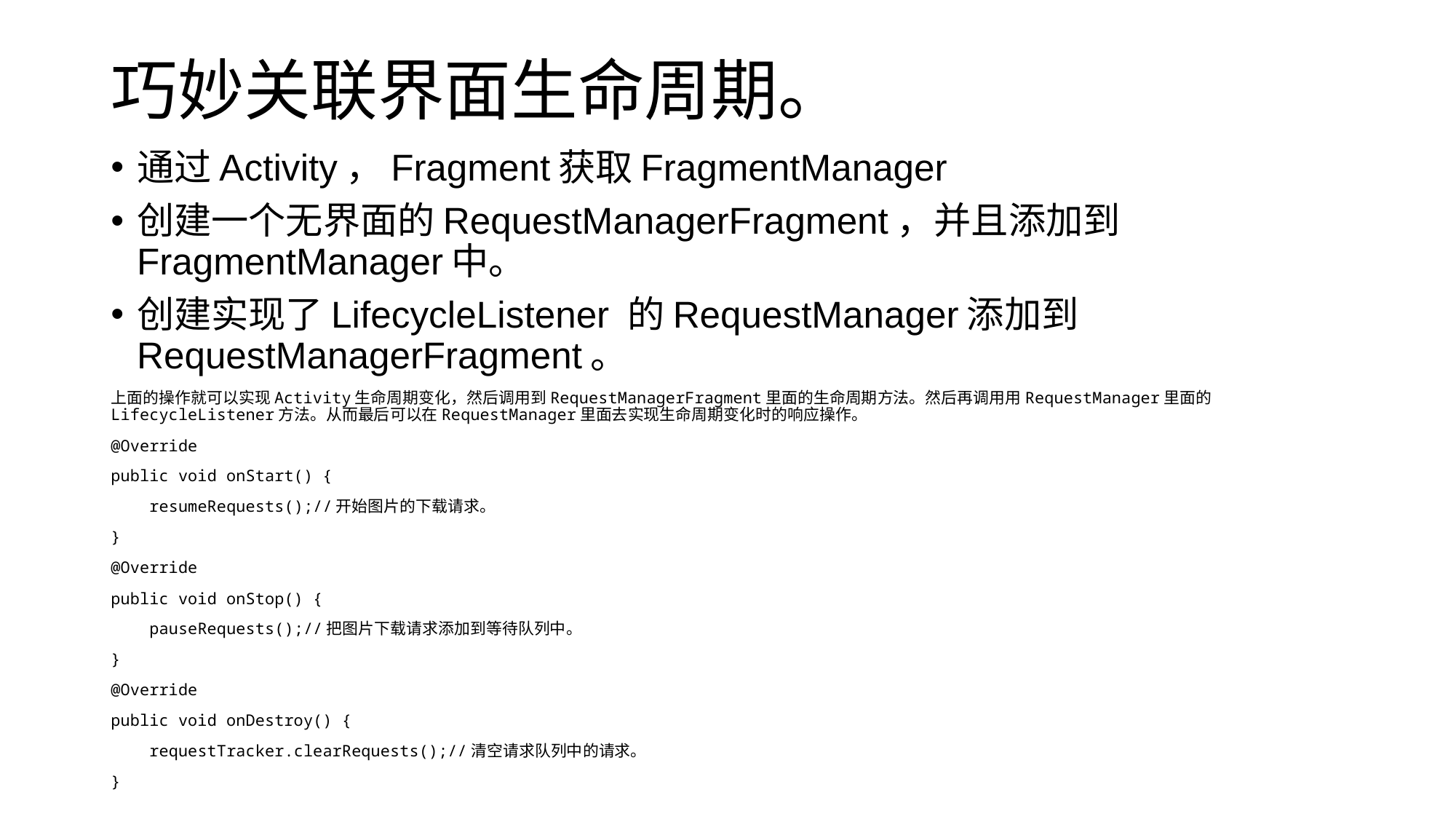

# 巧妙关联界面生命周期。
通过Activity，Fragment获取FragmentManager
创建一个无界面的RequestManagerFragment，并且添加到FragmentManager中。
创建实现了LifecycleListener 的RequestManager添加到RequestManagerFragment。
上面的操作就可以实现Activity生命周期变化，然后调用到RequestManagerFragment里面的生命周期方法。然后再调用用RequestManager里面的LifecycleListener方法。从而最后可以在RequestManager里面去实现生命周期变化时的响应操作。
@Override
public void onStart() {
    resumeRequests();//开始图片的下载请求。
}
@Override
public void onStop() {
    pauseRequests();//把图片下载请求添加到等待队列中。
}
@Override
public void onDestroy() {
    requestTracker.clearRequests();//清空请求队列中的请求。
}